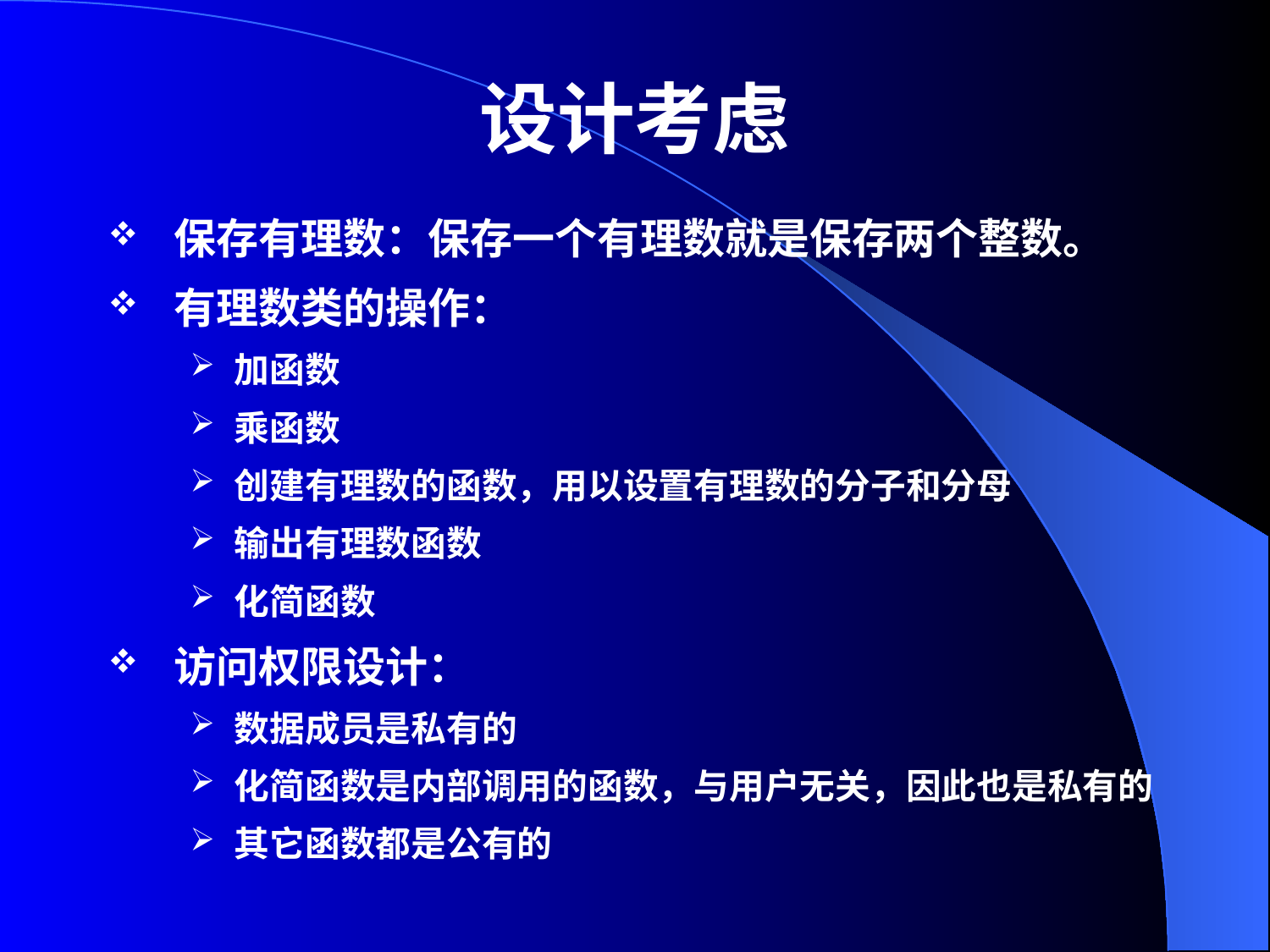

# 设计考虑
保存有理数：保存一个有理数就是保存两个整数。
有理数类的操作：
加函数
乘函数
创建有理数的函数，用以设置有理数的分子和分母
输出有理数函数
化简函数
访问权限设计：
数据成员是私有的
化简函数是内部调用的函数，与用户无关，因此也是私有的
其它函数都是公有的